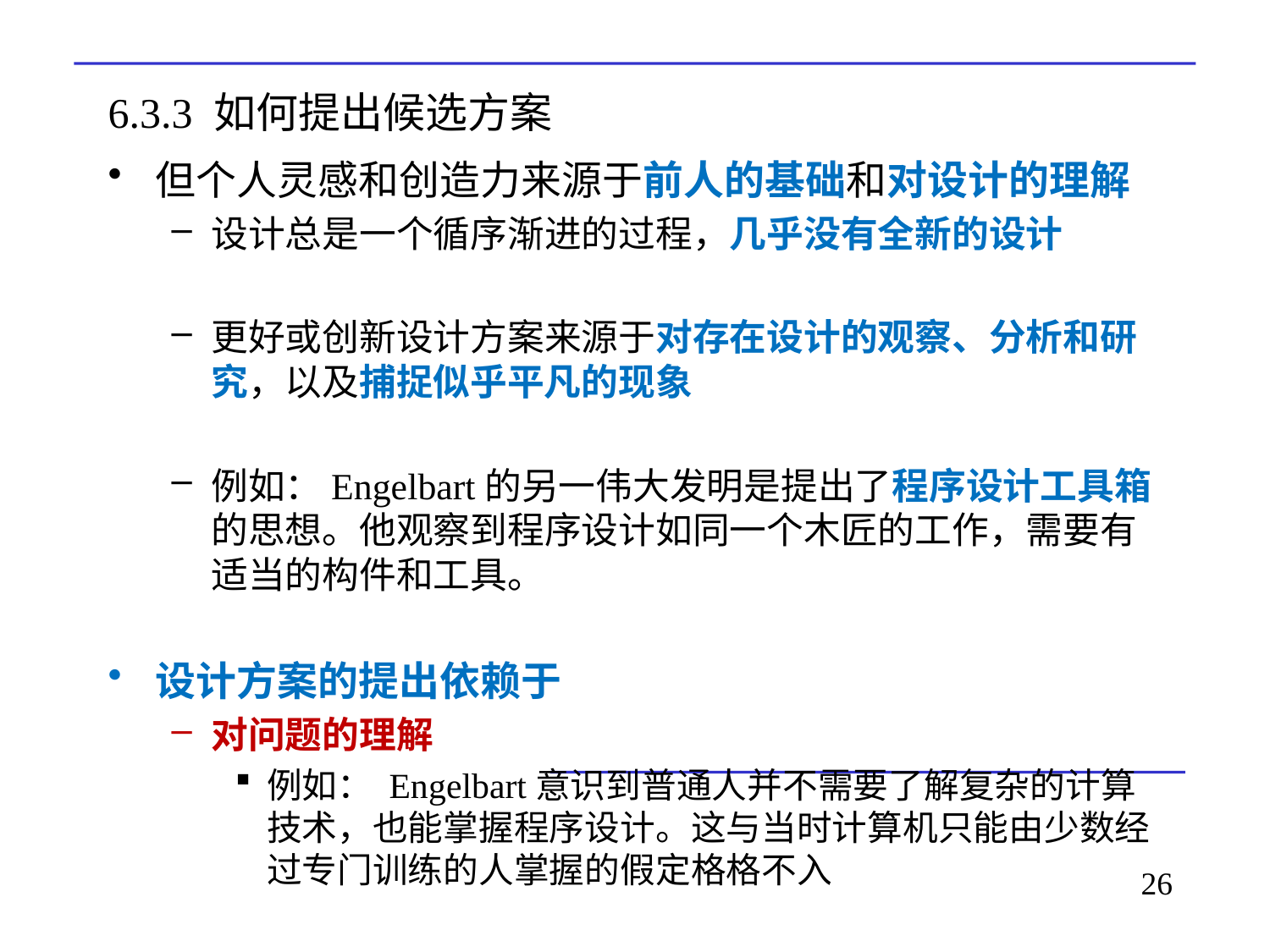

# 6.3.3 如何提出候选方案
但个人灵感和创造力来源于前人的基础和对设计的理解
设计总是一个循序渐进的过程，几乎没有全新的设计

更好或创新设计方案来源于对存在设计的观察、分析和研究，以及捕捉似乎平凡的现象

例如：Engelbart的另一伟大发明是提出了程序设计工具箱的思想。他观察到程序设计如同一个木匠的工作，需要有适当的构件和工具。

设计方案的提出依赖于
对问题的理解
例如： Engelbart意识到普通人并不需要了解复杂的计算技术，也能掌握程序设计。这与当时计算机只能由少数经过专门训练的人掌握的假定格格不入
26